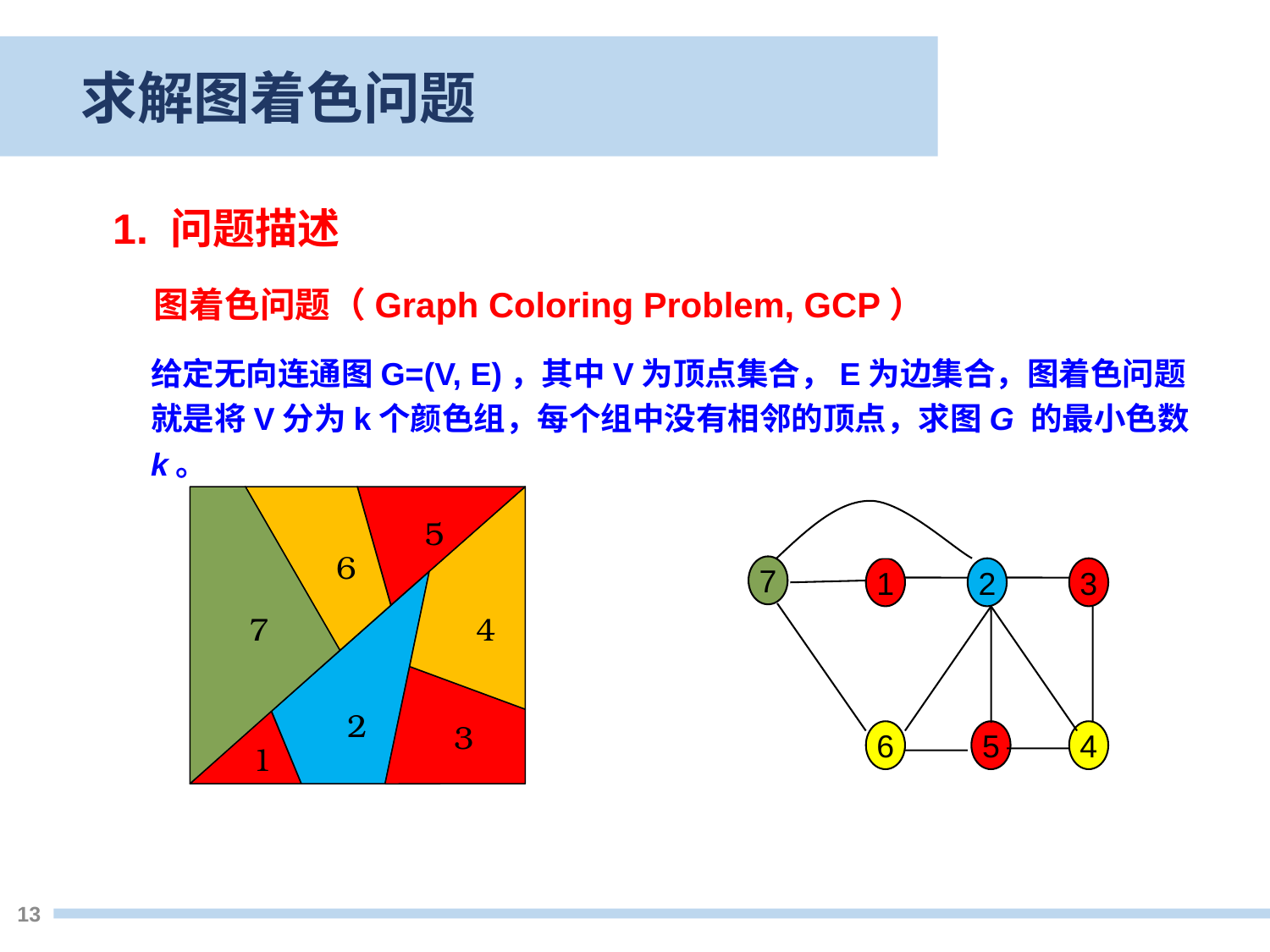

求解图着色问题
1. 问题描述
    图着色问题（Graph Coloring Problem, GCP）
给定无向连通图G=(V, E)，其中V为顶点集合，E为边集合，图着色问题就是将V分为k个颜色组，每个组中没有相邻的顶点，求图G 的最小色数k。

5
6
7
4
2
3
1

7

5

1
2
3

6
4
13